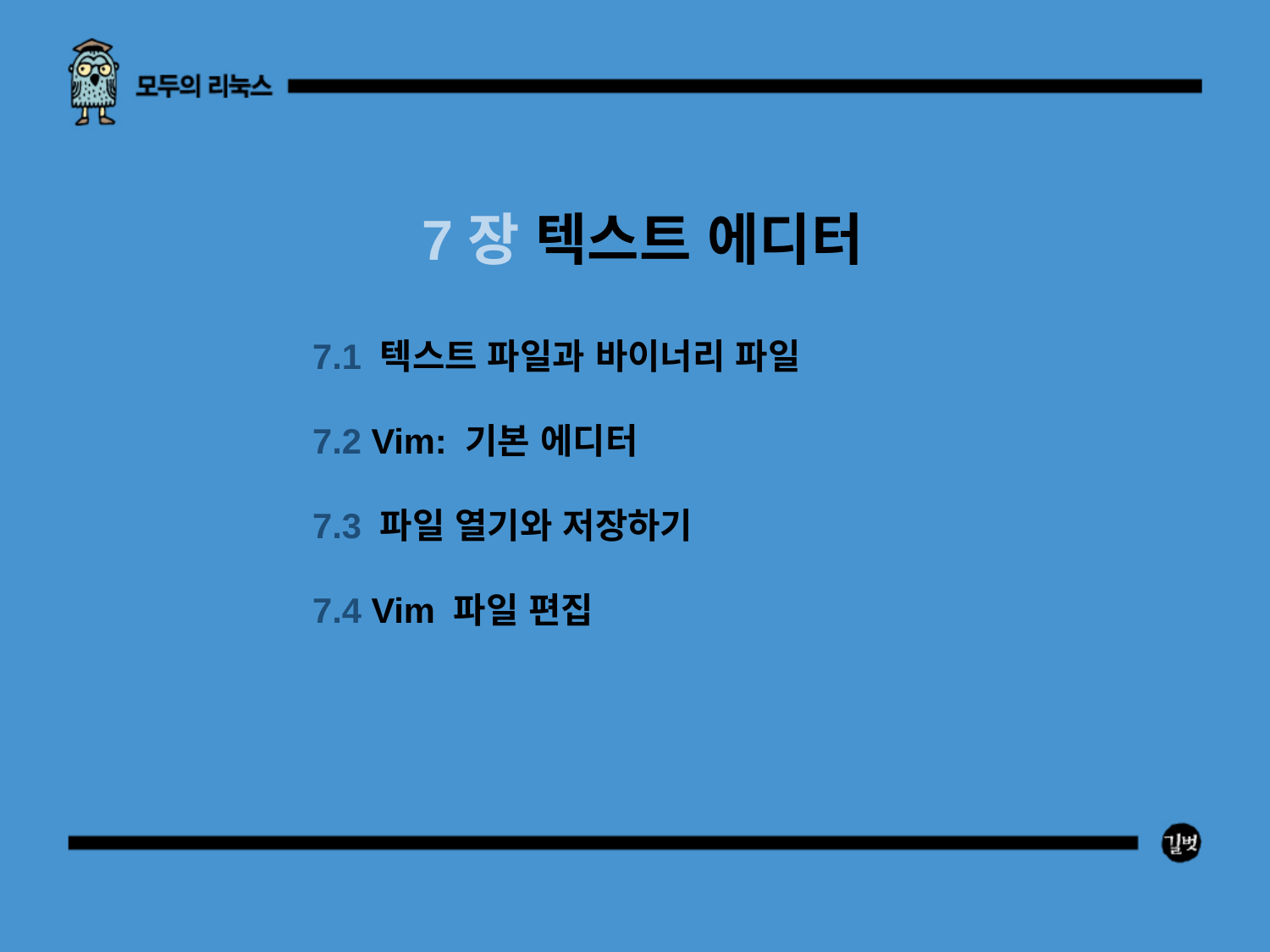

7장 텍스트 에디터
7.1 텍스트 파일과 바이너리 파일
7.2 Vim: 기본 에디터
7.3 파일 열기와 저장하기
7.4 Vim 파일 편집